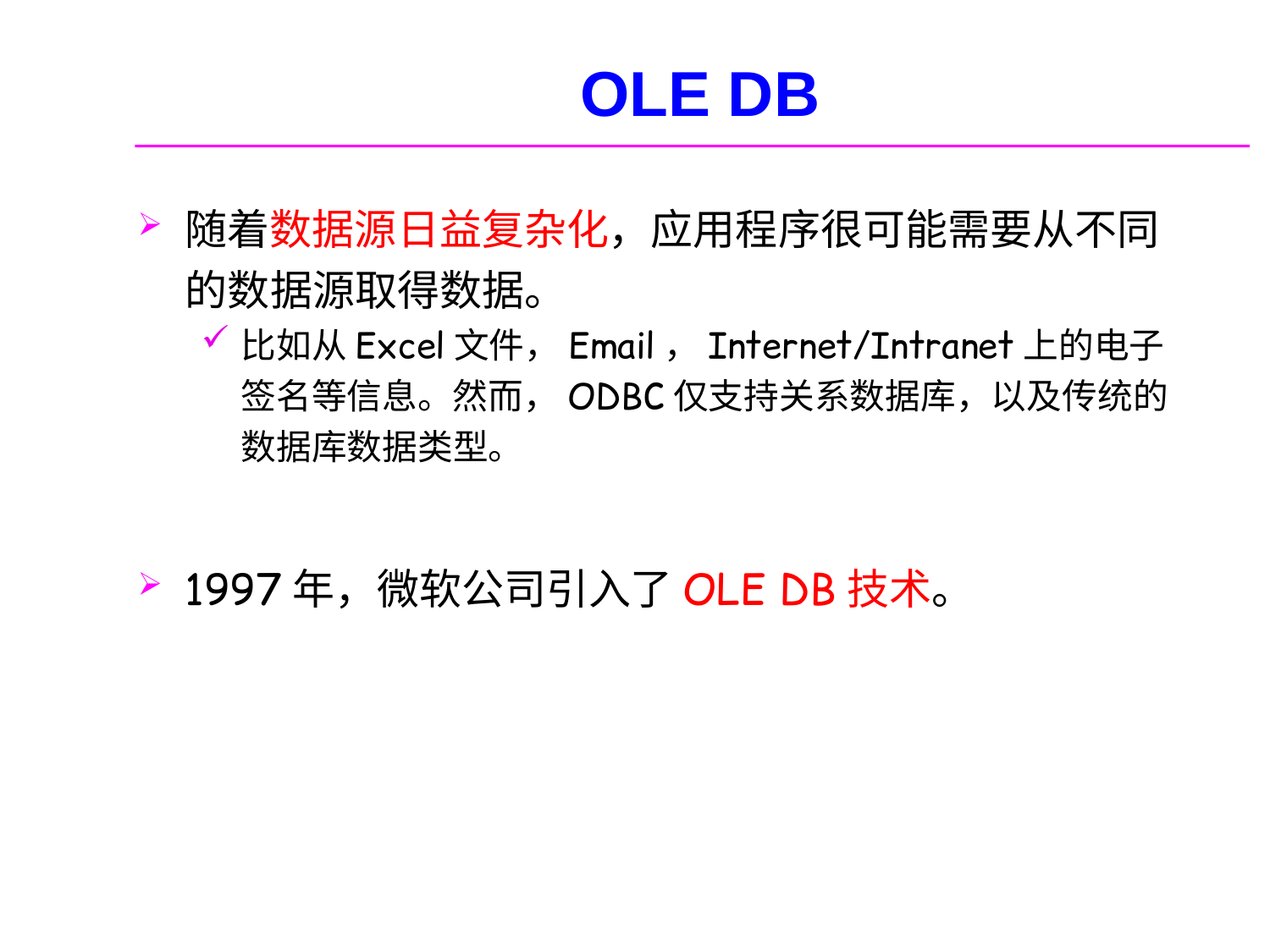

# OLE DB
随着数据源日益复杂化，应用程序很可能需要从不同的数据源取得数据。
比如从Excel文件，Email，Internet/Intranet上的电子签名等信息。然而，ODBC仅支持关系数据库，以及传统的数据库数据类型。

1997年，微软公司引入了OLE DB技术。
11